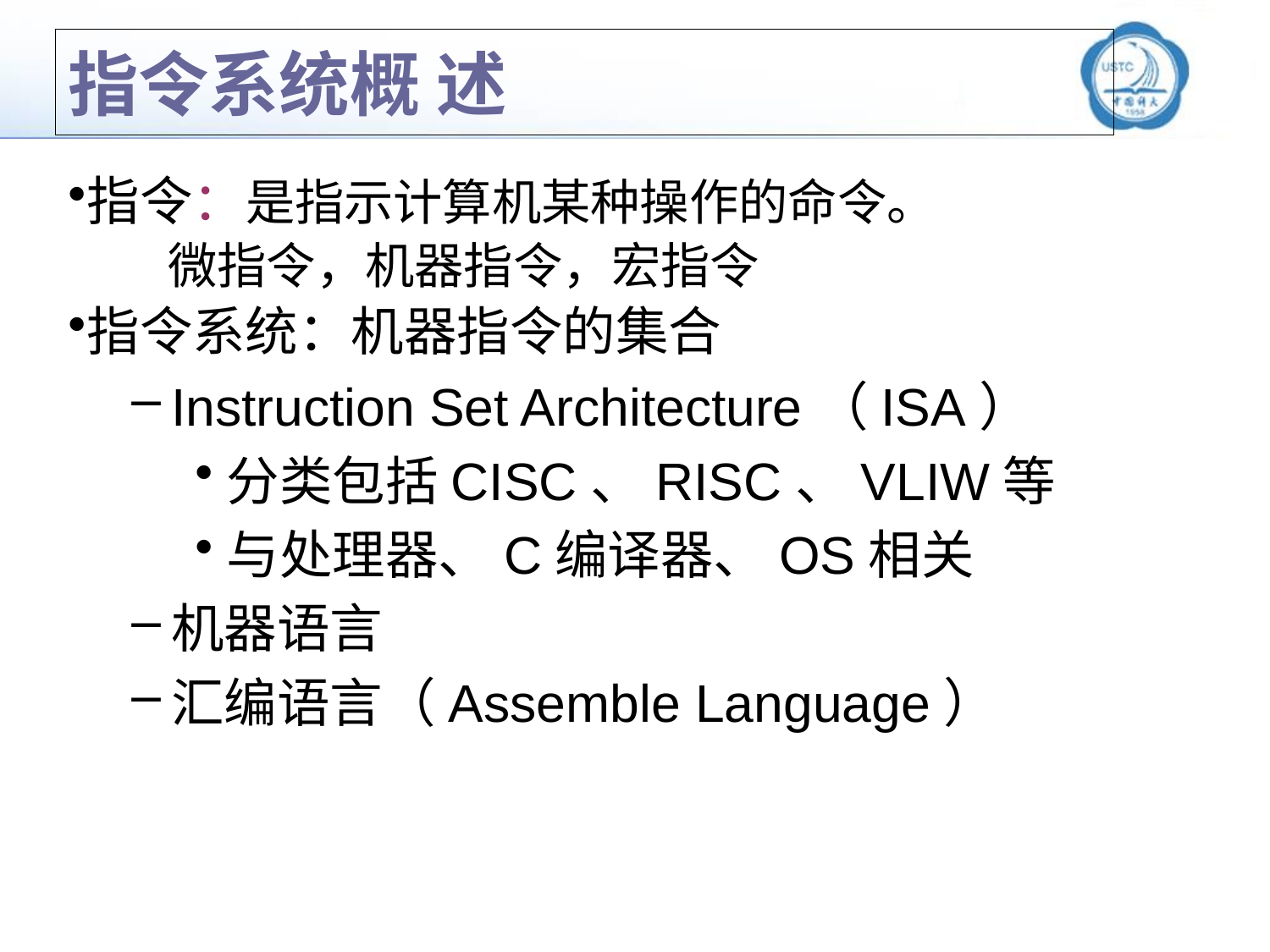

# 指令系统概 述
指令：是指示计算机某种操作的命令。
        微指令，机器指令，宏指令
指令系统：机器指令的集合
Instruction Set Architecture（ISA）
分类包括CISC、RISC、VLIW等
与处理器、C编译器、OS相关
机器语言
汇编语言（Assemble Language）